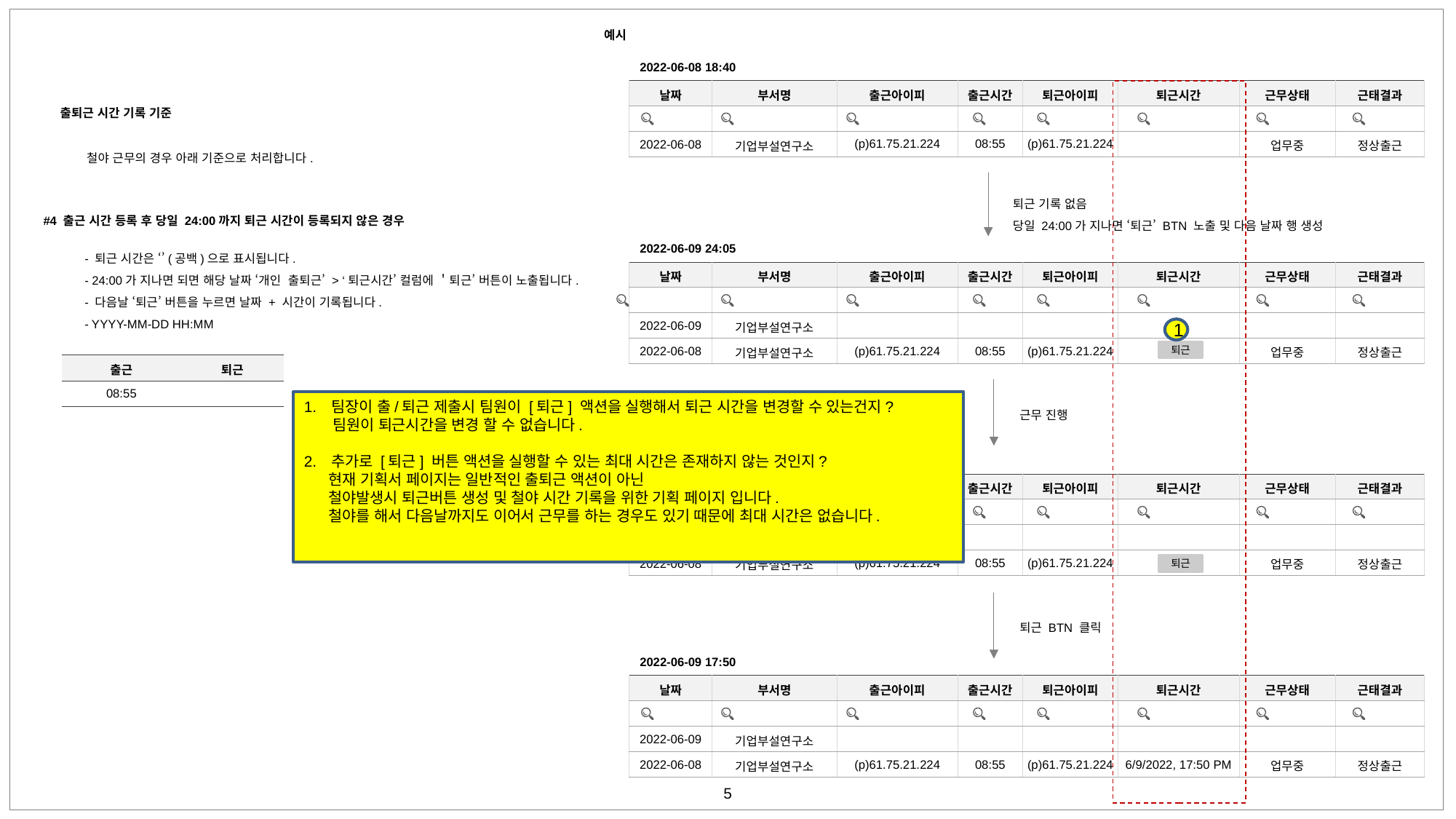

예시
2022-06-08 18:40
| 날짜 | 부서명 | 출근아이피 | 출근시간 | 퇴근아이피 | 퇴근시간 | 근무상태 | 근태결과 |
| --- | --- | --- | --- | --- | --- | --- | --- |
|  |  |  |  |  |  |  |  |
| 2022-06-08 | 기업부설연구소 | (p)61.75.21.224 | 08:55 | (p)61.75.21.224 |  | 업무중 | 정상출근 |

출퇴근 시간 기록 기준

철야 근무의 경우 아래 기준으로 처리합니다.
퇴근 기록 없음
당일 24:00가 지나면 ‘퇴근’ BTN 노출 및 다음 날짜 행 생성
#4 출근 시간 등록 후 당일 24:00까지 퇴근 시간이 등록되지 않은 경우
2022-06-09 24:05
- 퇴근 시간은 ‘’(공백)으로 표시됩니다.
- 24:00가 지나면 되면 해당 날짜 ‘개인  출퇴근’ > ‘퇴근시간’ 컬럼에 ＇퇴근’ 버튼이 노출됩니다.
- 다음날 ‘퇴근’ 버튼을 누르면 날짜 + 시간이 기록됩니다.
- YYYY-MM-DD HH:MM
| 날짜 | 부서명 | 출근아이피 | 출근시간 | 퇴근아이피 | 퇴근시간 | 근무상태 | 근태결과 |
| --- | --- | --- | --- | --- | --- | --- | --- |
|  |  |  |  |  |  |  |  |
| 2022-06-09 | 기업부설연구소 |  |  |  |  |  |  |
| 2022-06-08 | 기업부설연구소 | (p)61.75.21.224 | 08:55 | (p)61.75.21.224 |  | 업무중 | 정상출근 |

1
퇴근
| 출근 | 퇴근 |
| --- | --- |
| 08:55 |  |
팀장이 출/퇴근 제출시 팀원이 [퇴근] 액션을 실행해서 퇴근 시간을 변경할 수 있는건지?
      팀원이 퇴근시간을 변경 할 수 없습니다.

추가로 [퇴근] 버튼 액션을 실행할 수 있는 최대 시간은 존재하지 않는 것인지?
     현재 기획서 페이지는 일반적인 출퇴근 액션이 아닌
     철야발생시 퇴근버튼 생성 및 철야 시간 기록을 위한 기획 페이지 입니다.
     철야를 해서 다음날까지도 이어서 근무를 하는 경우도 있기 때문에 최대 시간은 없습니다.
근무 진행
2022-06-09 17:50
| 날짜 | 부서명 | 출근아이피 | 출근시간 | 퇴근아이피 | 퇴근시간 | 근무상태 | 근태결과 |
| --- | --- | --- | --- | --- | --- | --- | --- |
|  |  |  |  |  |  |  |  |
| 2022-06-09 | 기업부설연구소 |  |  |  |  |  |  |
| 2022-06-08 | 기업부설연구소 | (p)61.75.21.224 | 08:55 | (p)61.75.21.224 |  | 업무중 | 정상출근 |

퇴근
퇴근 BTN 클릭
2022-06-09 17:50
| 날짜 | 부서명 | 출근아이피 | 출근시간 | 퇴근아이피 | 퇴근시간 | 근무상태 | 근태결과 |
| --- | --- | --- | --- | --- | --- | --- | --- |
|  |  |  |  |  |  |  |  |
| 2022-06-09 | 기업부설연구소 |  |  |  |  |  |  |
| 2022-06-08 | 기업부설연구소 | (p)61.75.21.224 | 08:55 | (p)61.75.21.224 | 6/9/2022, 17:50 PM | 업무중 | 정상출근 |